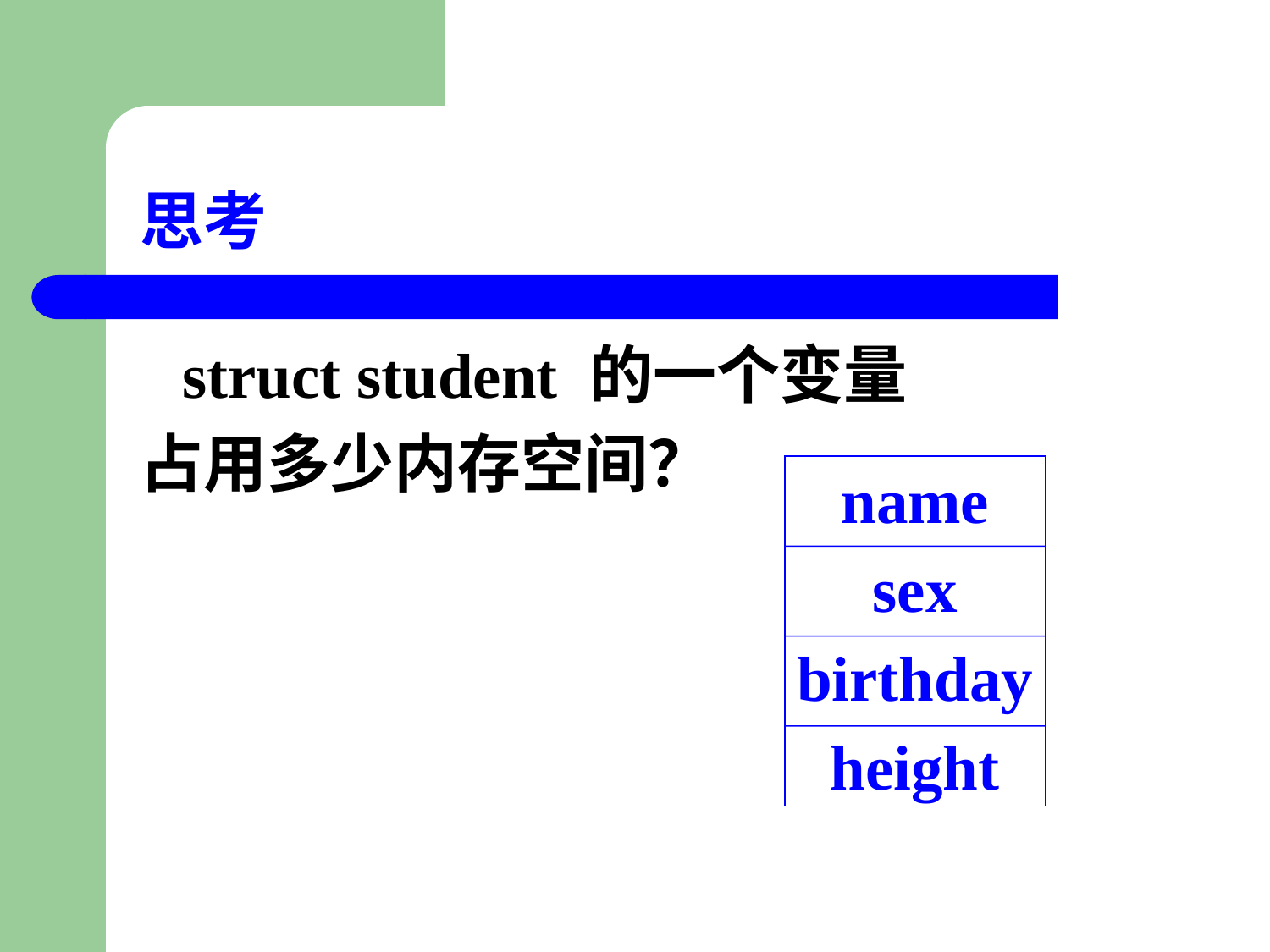

# 思考
   struct student 的一个变量
占用多少内存空间？
name
sex
birthday
height